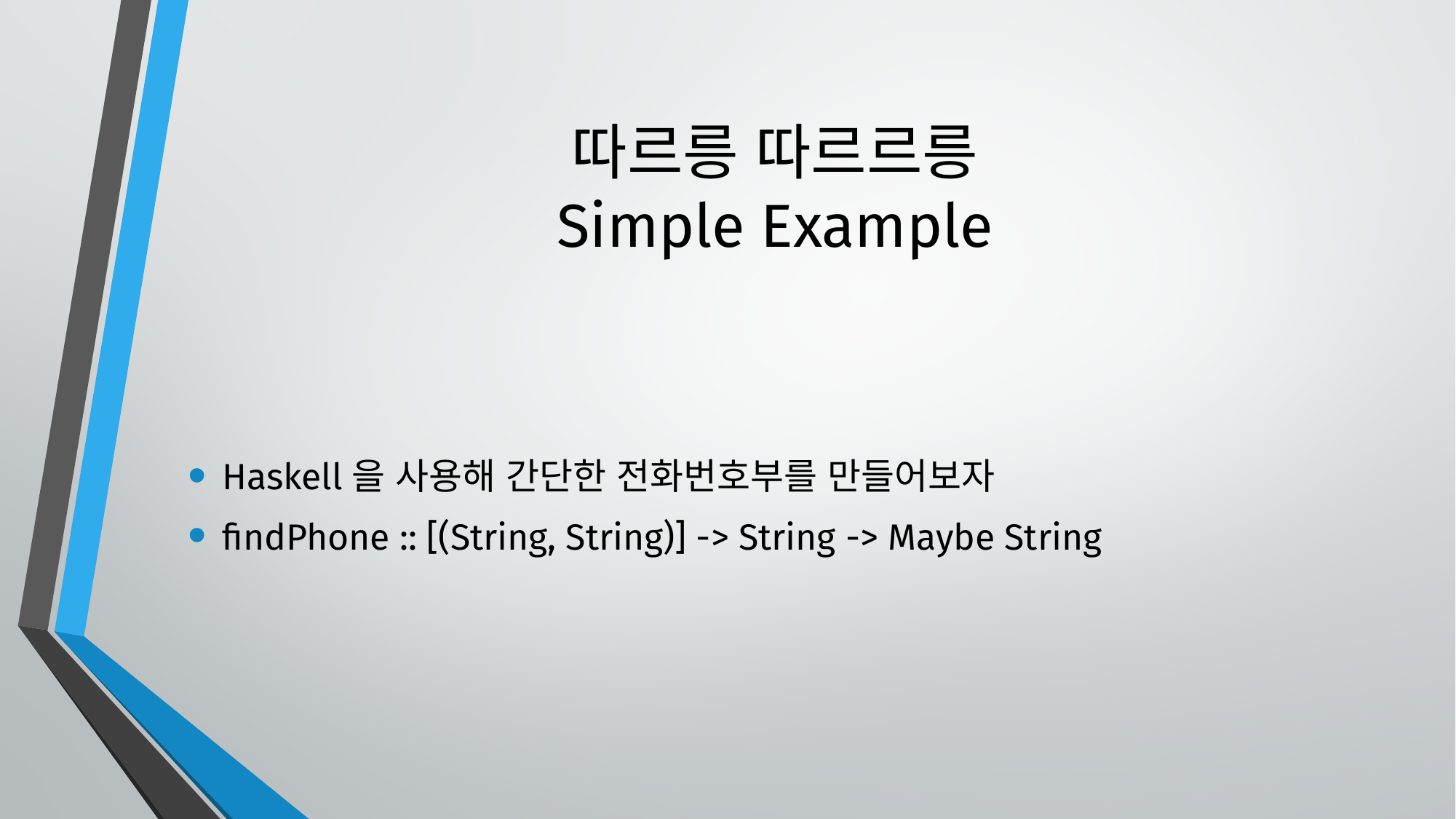

# 따르릉 따르르릉 Simple Example
Haskell을 사용해 간단한 전화번호부를 만들어보자
findPhone :: [(String, String)] -> String -> Maybe String